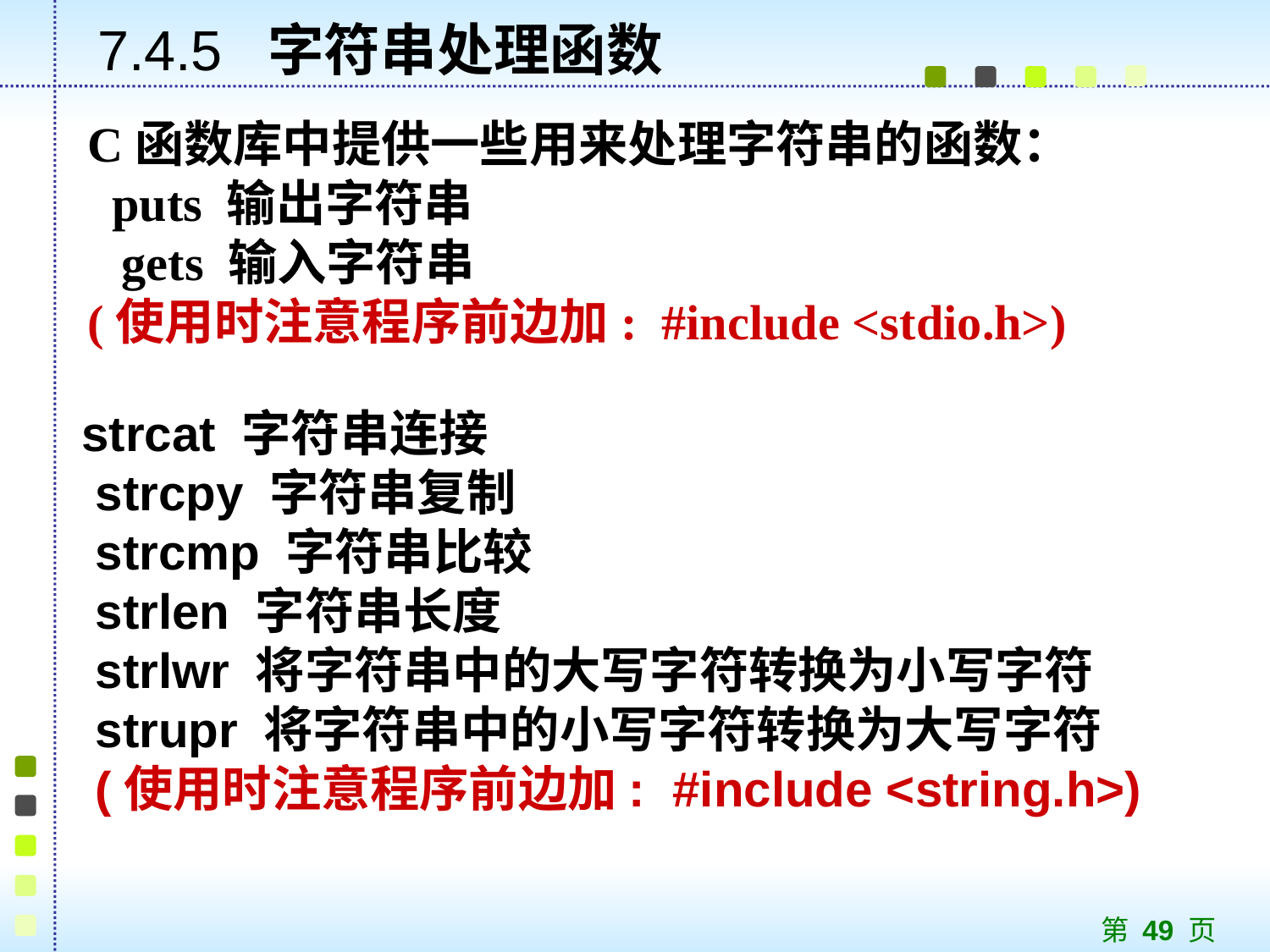

# 7.4.5  字符串处理函数
C函数库中提供一些用来处理字符串的函数：
  puts 输出字符串
  gets 输入字符串
(使用时注意程序前边加:  #include <stdio.h>)
 strcat 字符串连接
strcpy 字符串复制
strcmp 字符串比较
strlen 字符串长度
strlwr 将字符串中的大写字符转换为小写字符
strupr 将字符串中的小写字符转换为大写字符
(使用时注意程序前边加:  #include <string.h>)
   第 49 页